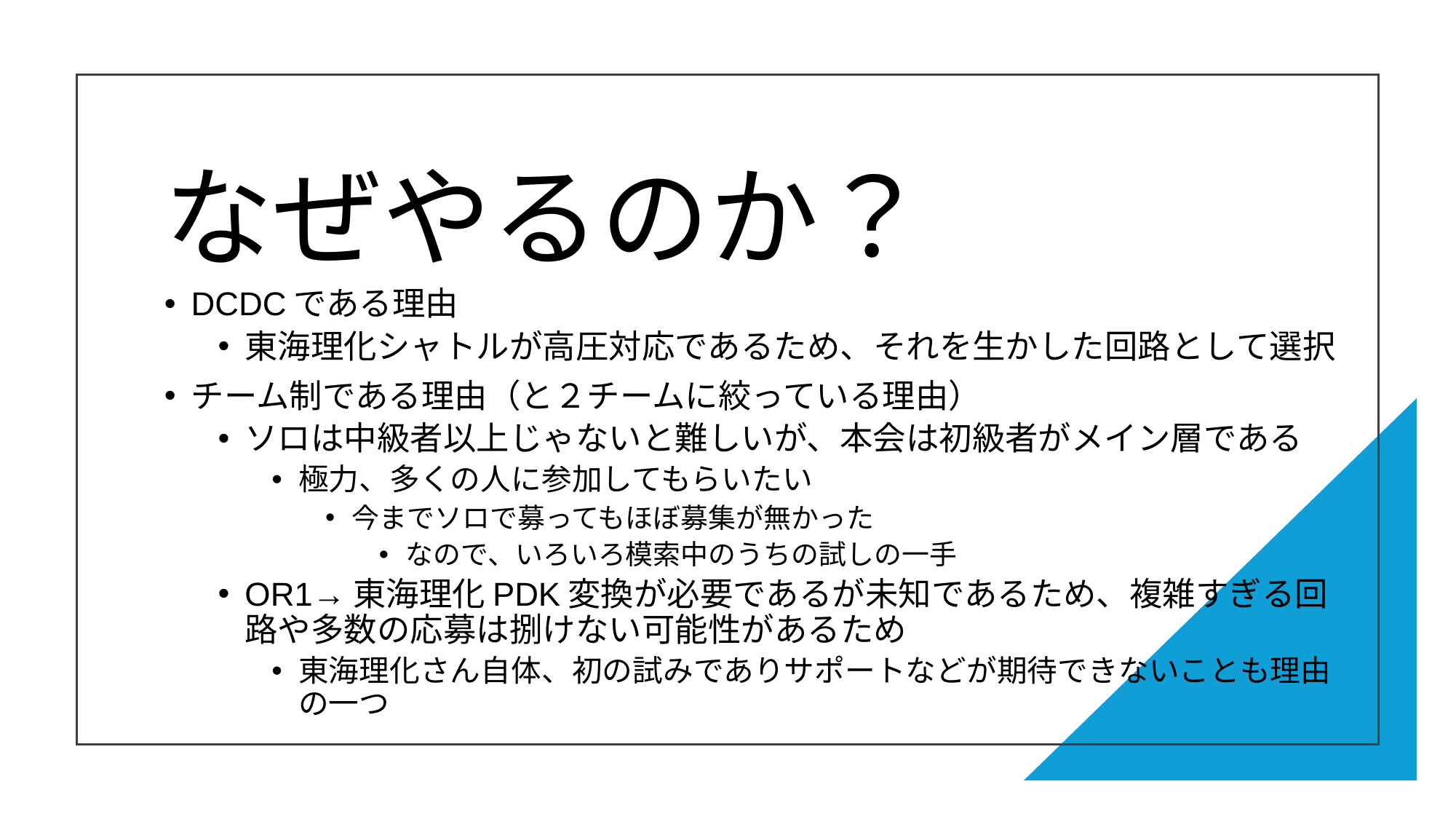

# なぜやるのか？
DCDCである理由
東海理化シャトルが高圧対応であるため、それを生かした回路として選択
チーム制である理由（と２チームに絞っている理由）
ソロは中級者以上じゃないと難しいが、本会は初級者がメイン層である
極力、多くの人に参加してもらいたい
今までソロで募ってもほぼ募集が無かった
なので、いろいろ模索中のうちの試しの一手
OR1→東海理化PDK変換が必要であるが未知であるため、複雑すぎる回路や多数の応募は捌けない可能性があるため
東海理化さん自体、初の試みでありサポートなどが期待できないことも理由の一つ